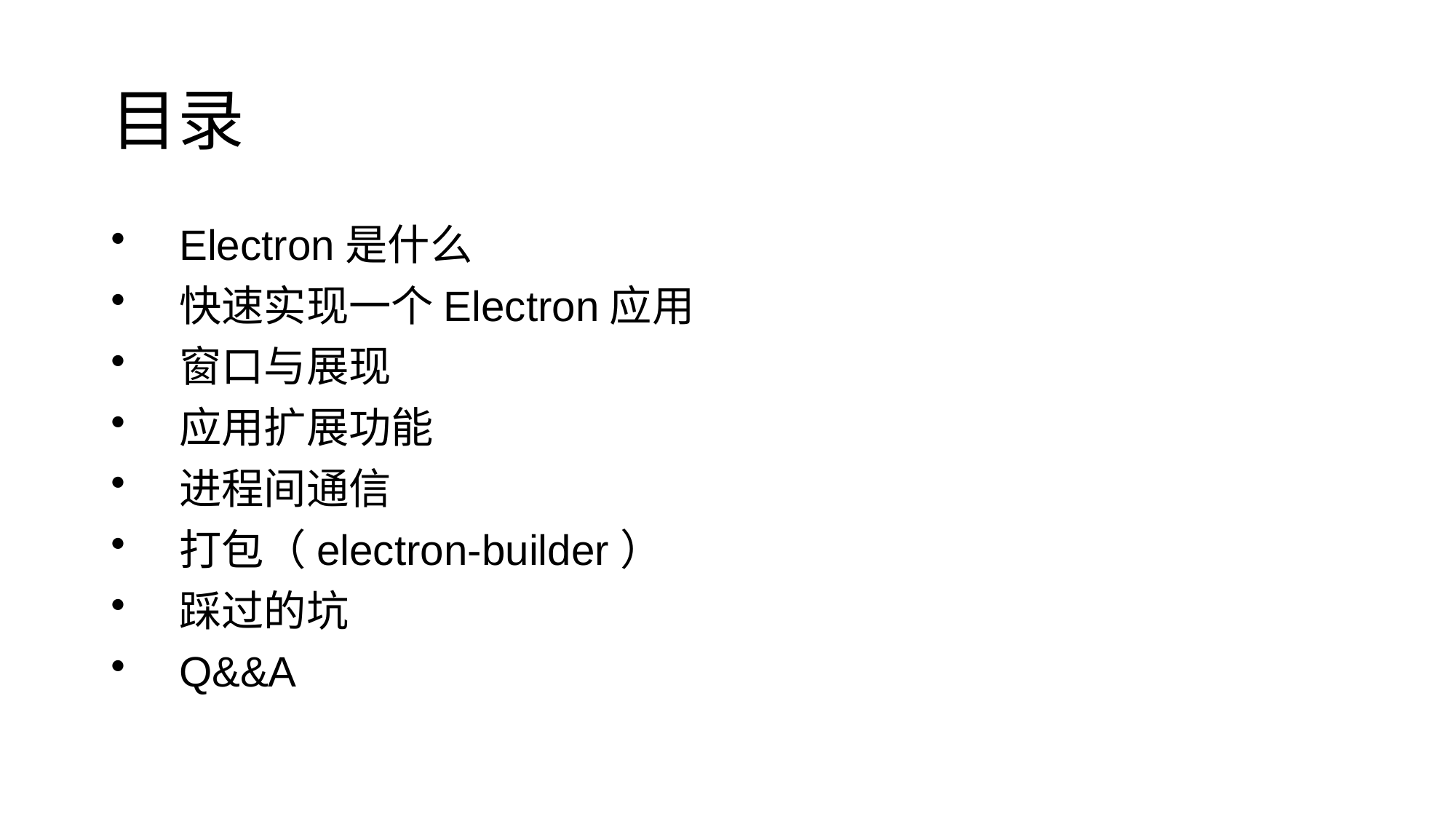

# 目录
Electron是什么
快速实现一个Electron应用
窗口与展现
应用扩展功能
进程间通信
打包（electron-builder）
踩过的坑
Q&&A